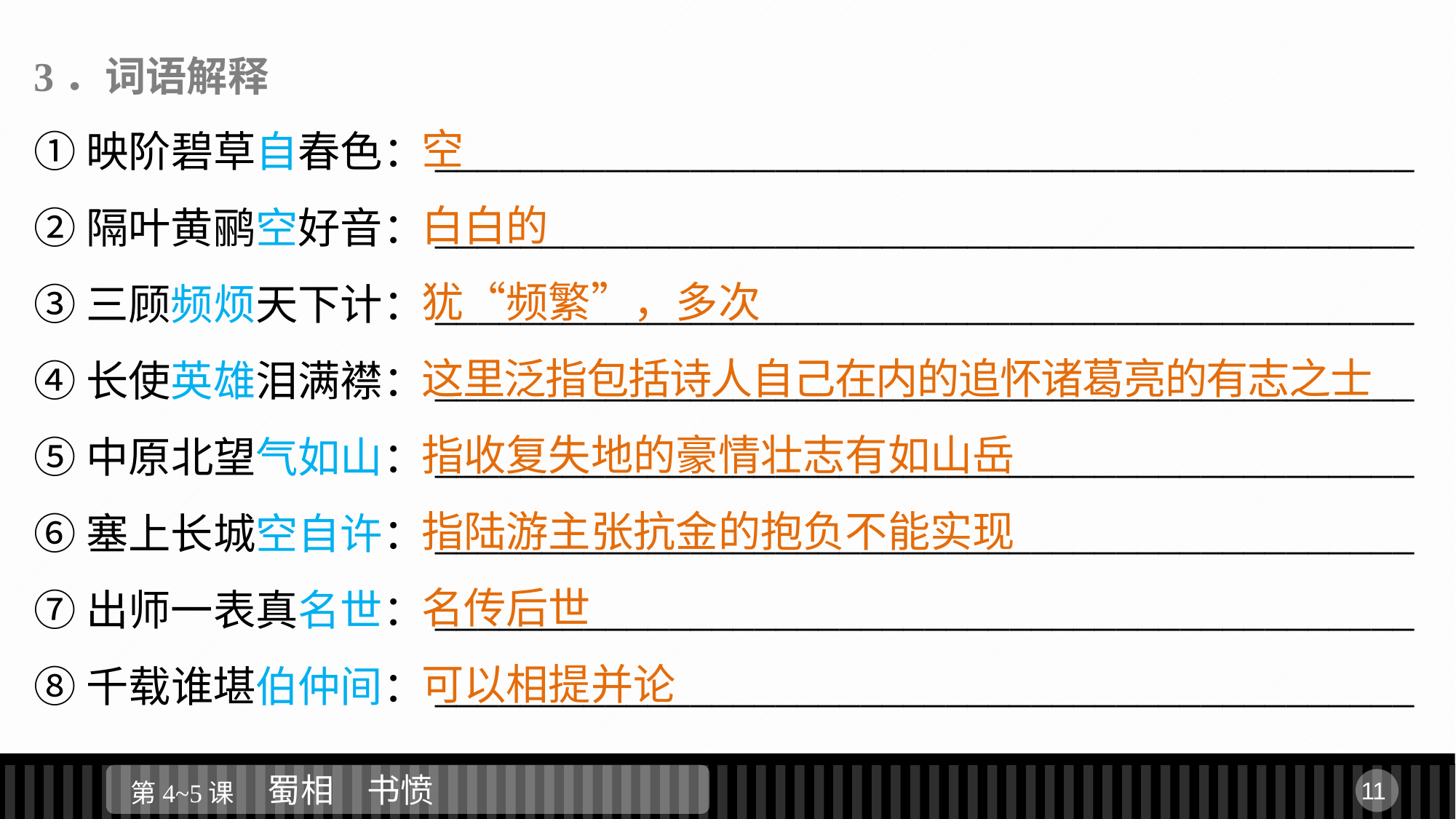

3．词语解释
①映阶碧草自春色：______________________________________________
②隔叶黄鹂空好音：______________________________________________
③三顾频烦天下计：______________________________________________
④长使英雄泪满襟：______________________________________________
⑤中原北望气如山：______________________________________________
⑥塞上长城空自许：______________________________________________
⑦出师一表真名世：______________________________________________
⑧千载谁堪伯仲间：______________________________________________
空
白白的
犹“频繁”，多次
这里泛指包括诗人自己在内的追怀诸葛亮的有志之士
指收复失地的豪情壮志有如山岳
指陆游主张抗金的抱负不能实现
名传后世
可以相提并论